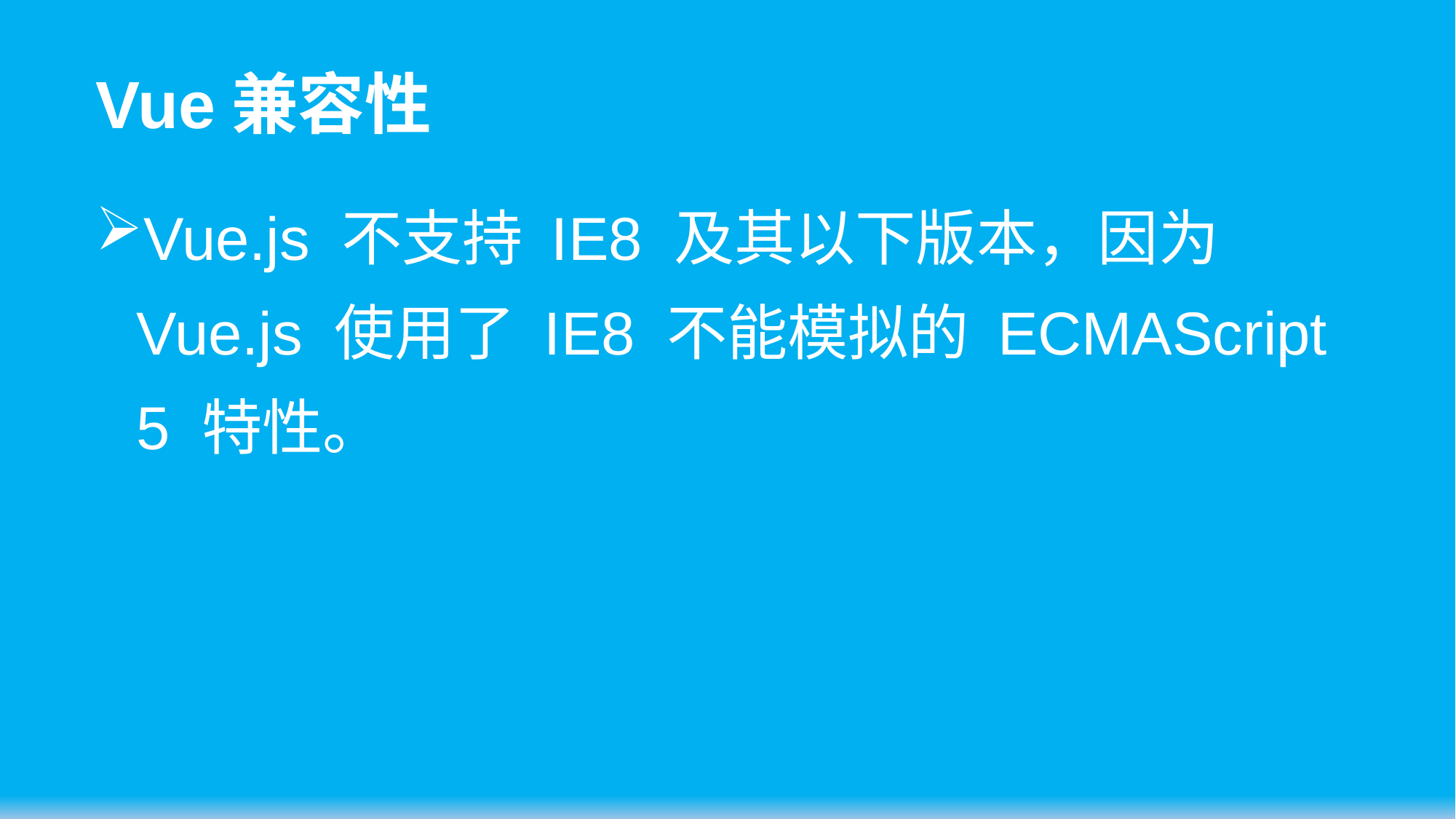

# Vue兼容性
Vue.js 不支持 IE8 及其以下版本，因为 Vue.js 使用了 IE8 不能模拟的 ECMAScript 5 特性。